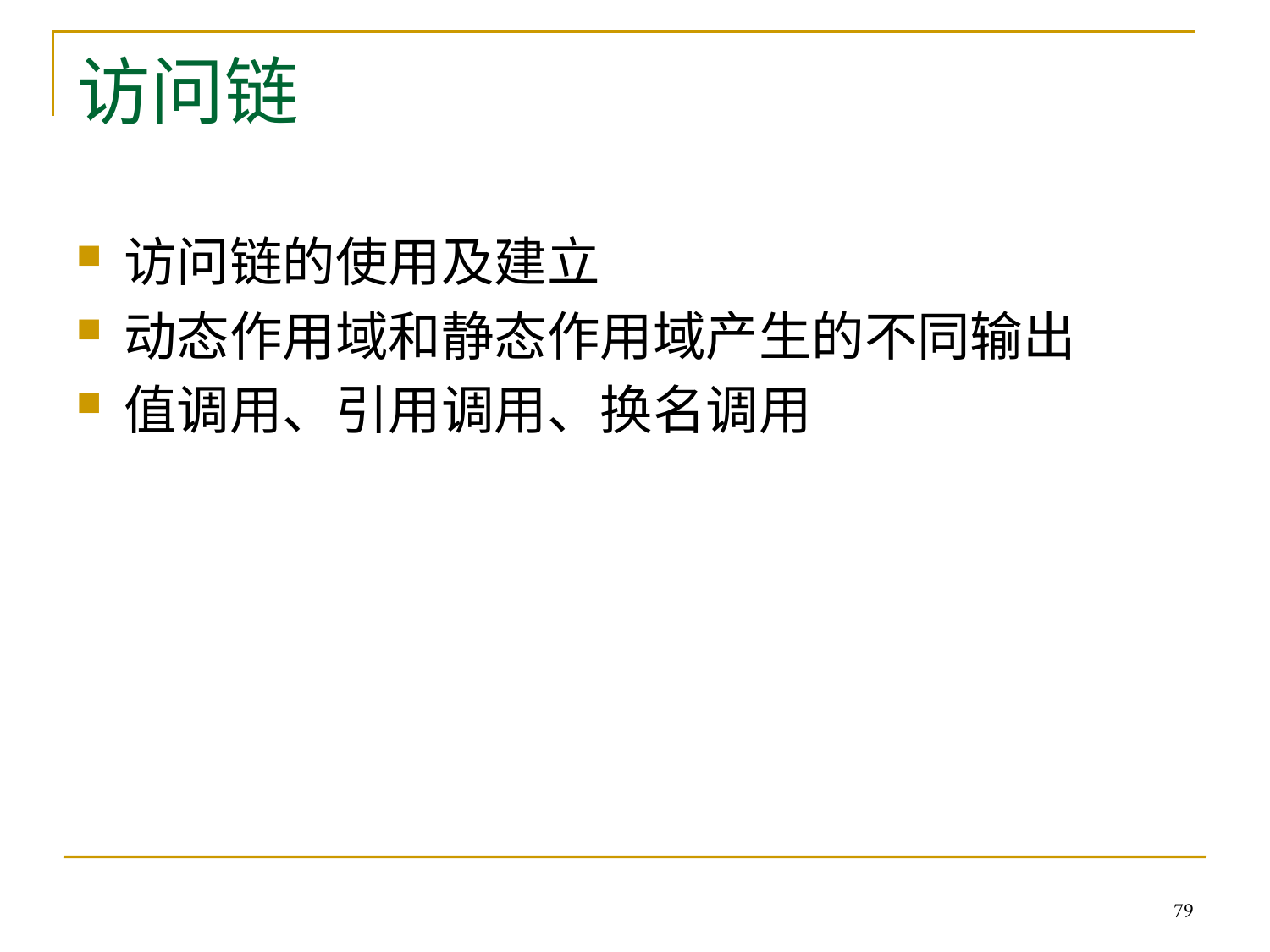

# 访问链
访问链的使用及建立
动态作用域和静态作用域产生的不同输出
值调用、引用调用、换名调用
79